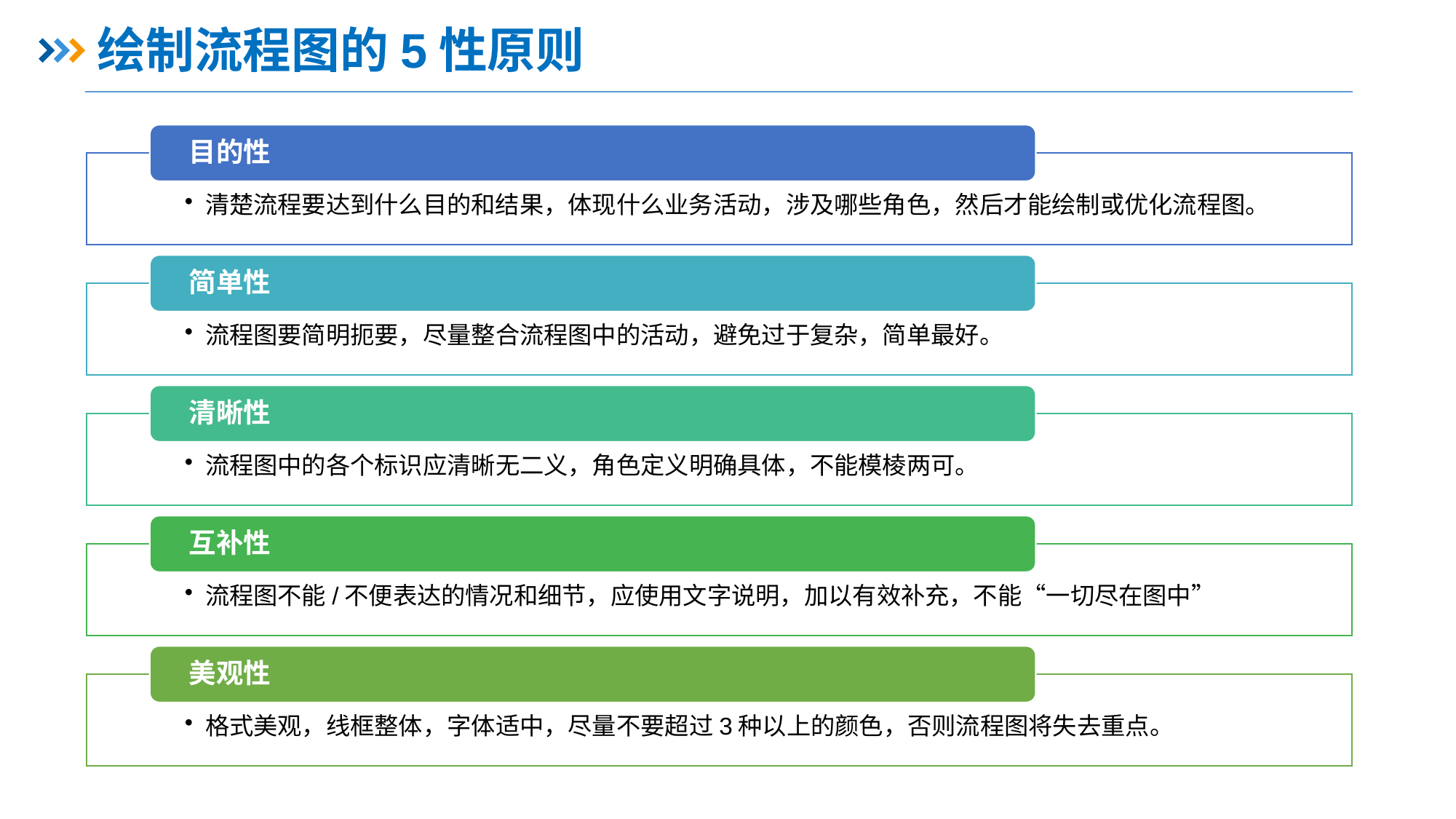

# 绘制流程图的5性原则
清楚流程要达到什么目的和结果，体现什么业务活动，涉及哪些角色，然后才能绘制或优化流程图。
目的性
流程图要简明扼要，尽量整合流程图中的活动，避免过于复杂，简单最好。
简单性
流程图中的各个标识应清晰无二义，角色定义明确具体，不能模棱两可。
清晰性
流程图不能/不便表达的情况和细节，应使用文字说明，加以有效补充，不能“一切尽在图中”
互补性
格式美观，线框整体，字体适中，尽量不要超过3种以上的颜色，否则流程图将失去重点。
美观性